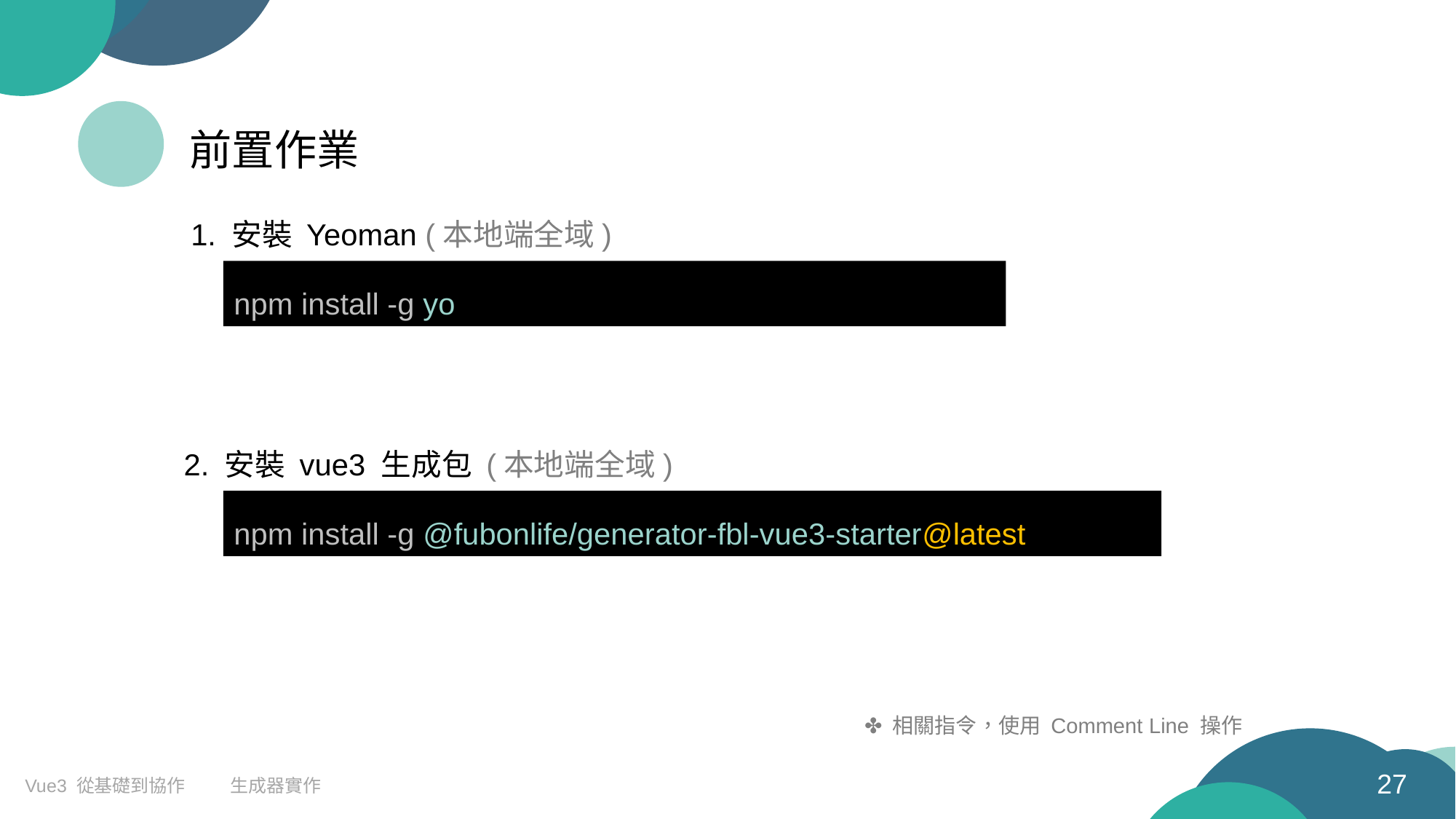

前置作業
1. 安裝 Yeoman (本地端全域)
npm install -g yo
2. 安裝 vue3 生成包 (本地端全域)
npm install -g @fubonlife/generator-fbl-vue3-starter@latest

✤ 相關指令，使用 Comment Line 操作
27
Vue3 從基礎到協作
生成器實作